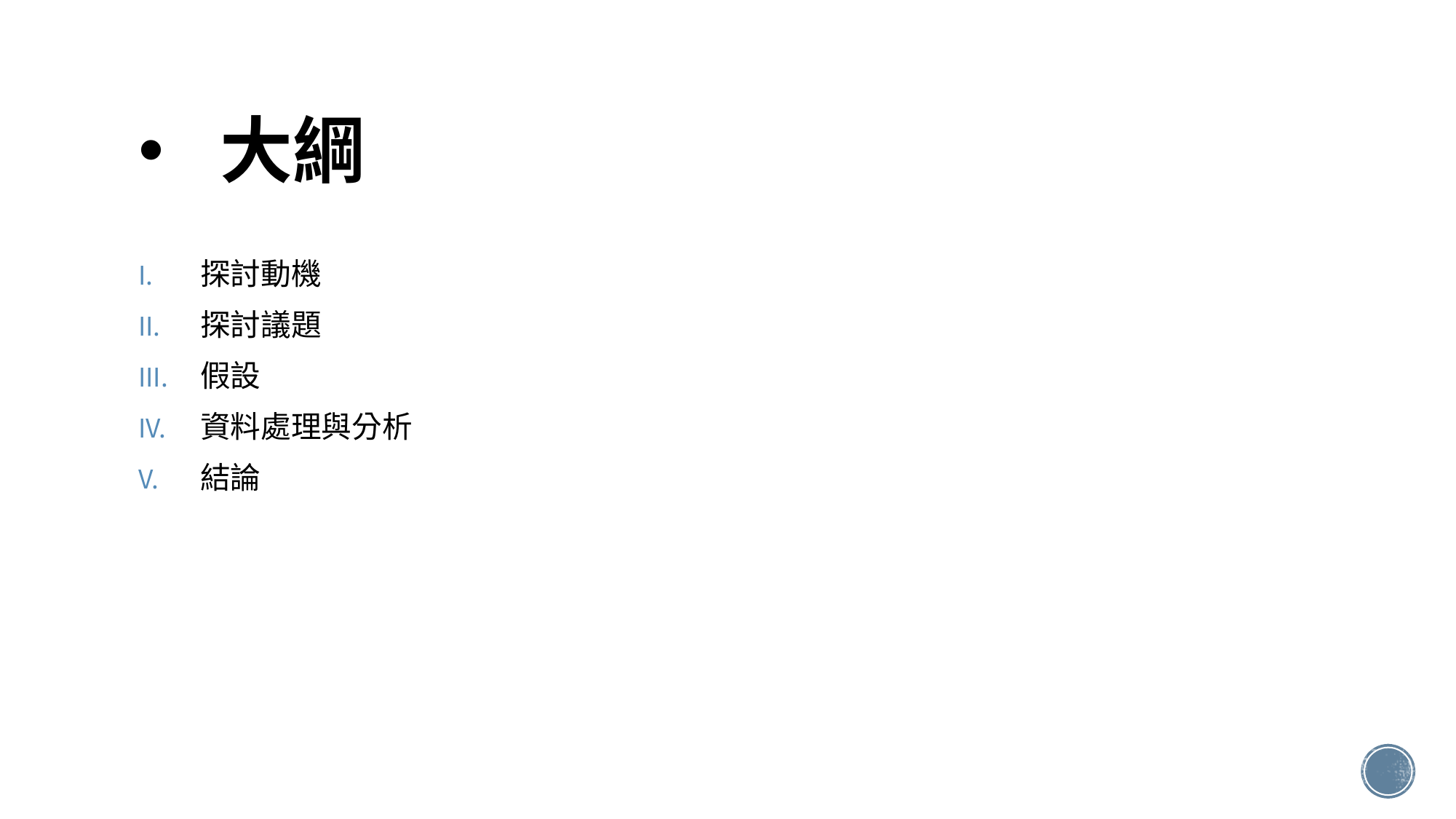

# 大綱
探討動機
探討議題
假設
資料處理與分析
結論